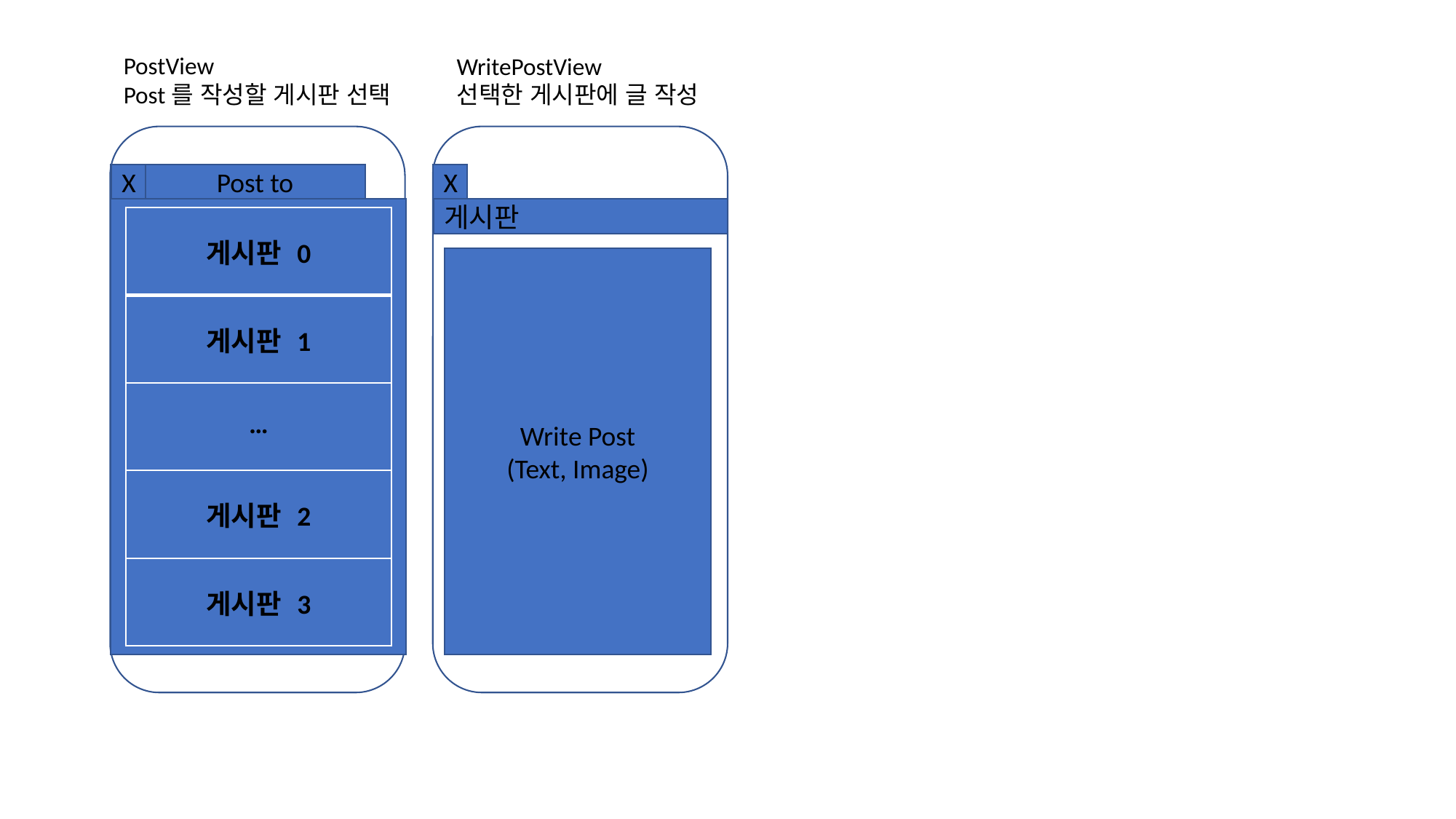

PostView
Post를 작성할 게시판 선택
WritePostView
선택한 게시판에 글 작성

Post to
X
X

게시판
| 게시판 0 |
| --- |
| 게시판 1 |
| … |
| 게시판 2 |
| 게시판 3 |
Write Post
(Text, Image)